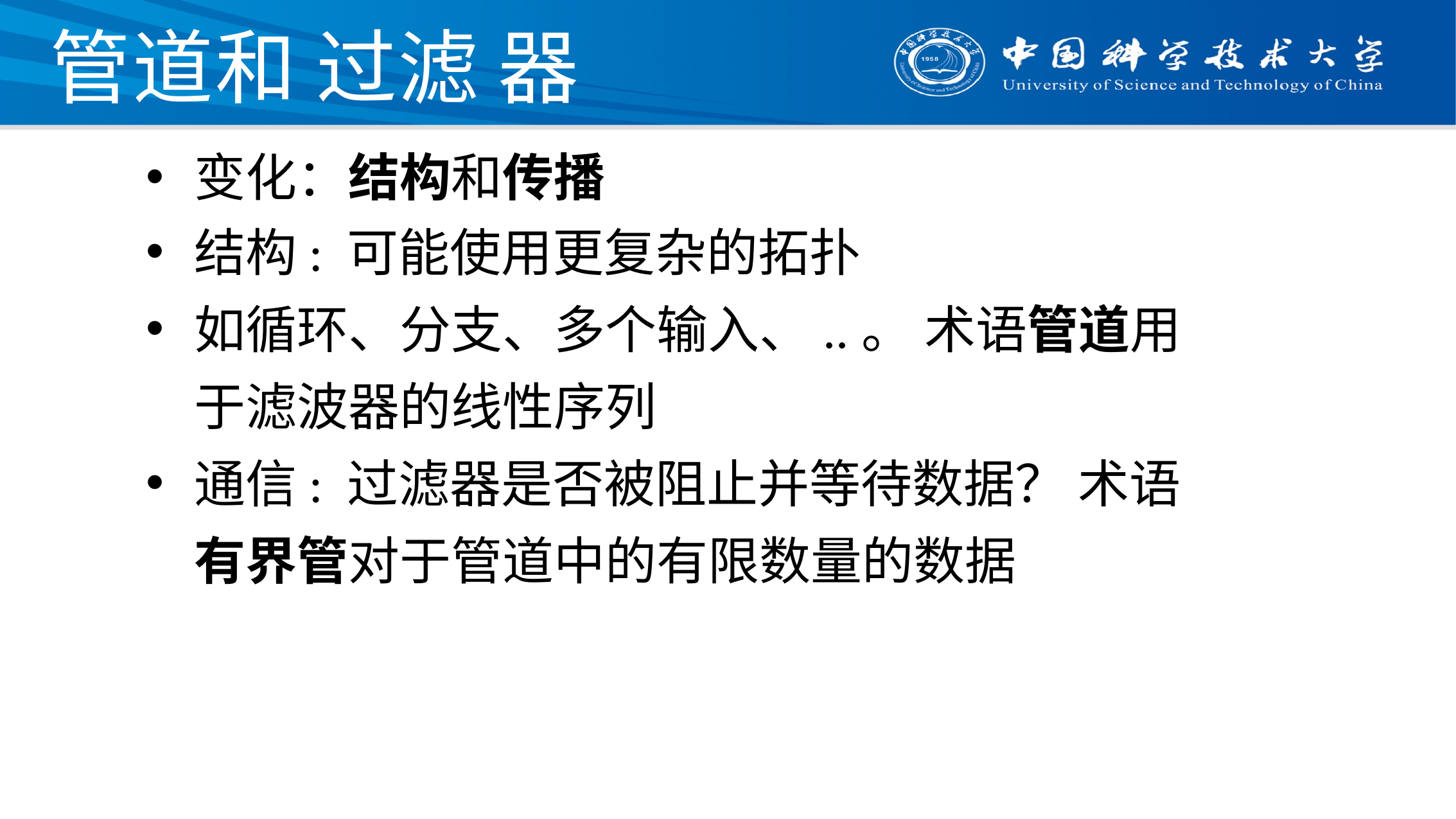

# 管道和 过滤 器
变化：结构和传播
结构: 可能使用更复杂的拓扑
如循环、分支、多个输入、..。 术语管道用于滤波器的线性序列
通信: 过滤器是否被阻止并等待数据？ 术语有界管对于管道中的有限数量的数据